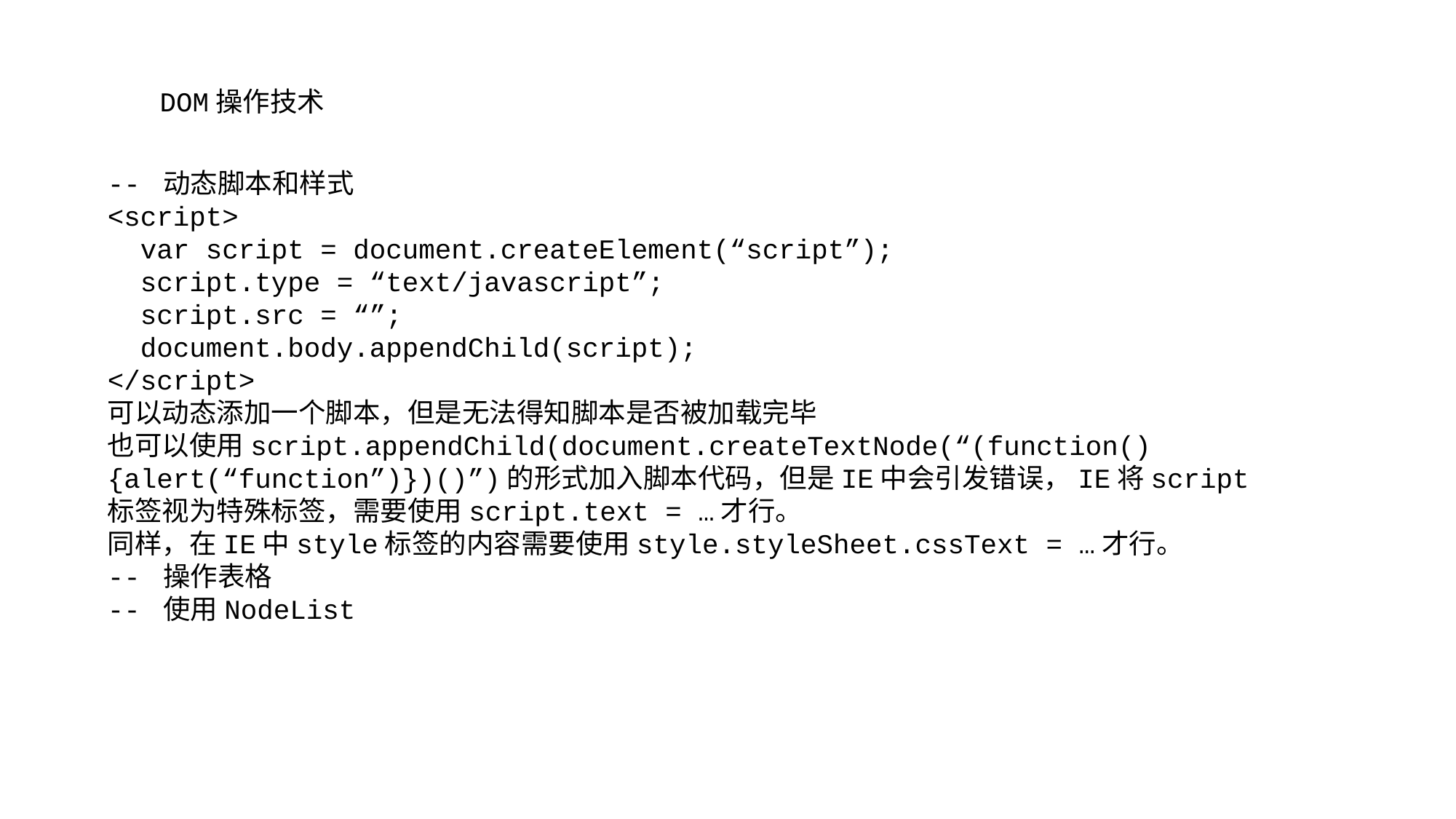

DOM操作技术
-- 动态脚本和样式
<script>
  var script = document.createElement(“script”);
  script.type = “text/javascript”;
  script.src = “”;
  document.body.appendChild(script);
</script>
可以动态添加一个脚本，但是无法得知脚本是否被加载完毕
也可以使用script.appendChild(document.createTextNode(“(function(){alert(“function”)})()”)的形式加入脚本代码，但是IE中会引发错误，IE将script标签视为特殊标签，需要使用script.text = …才行。
同样，在IE中style标签的内容需要使用style.styleSheet.cssText = …才行。
-- 操作表格
-- 使用NodeList